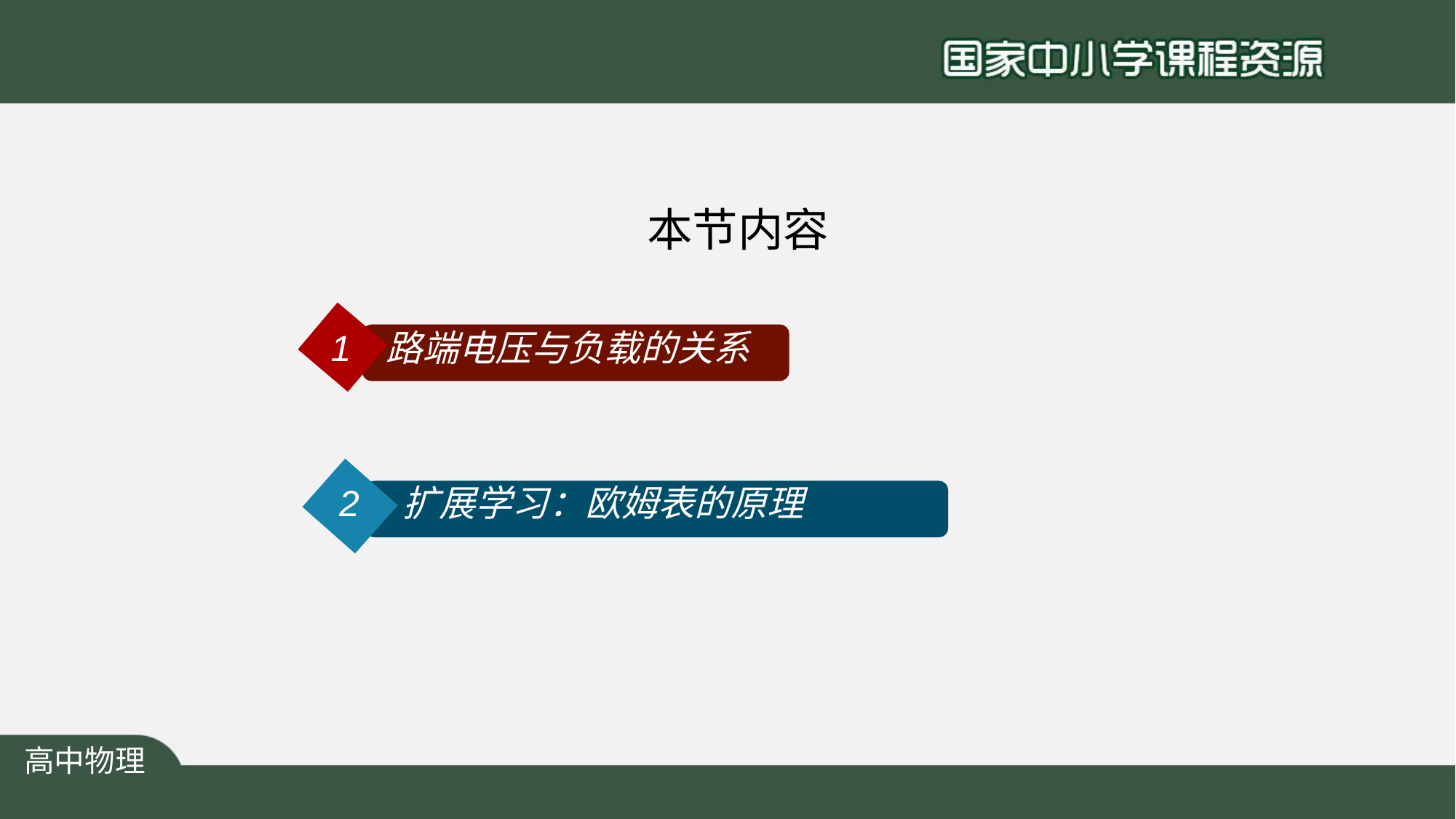

# 本节内容

1	路端电压与负载的关系

2	扩展学习：欧姆表的原理

高中物理